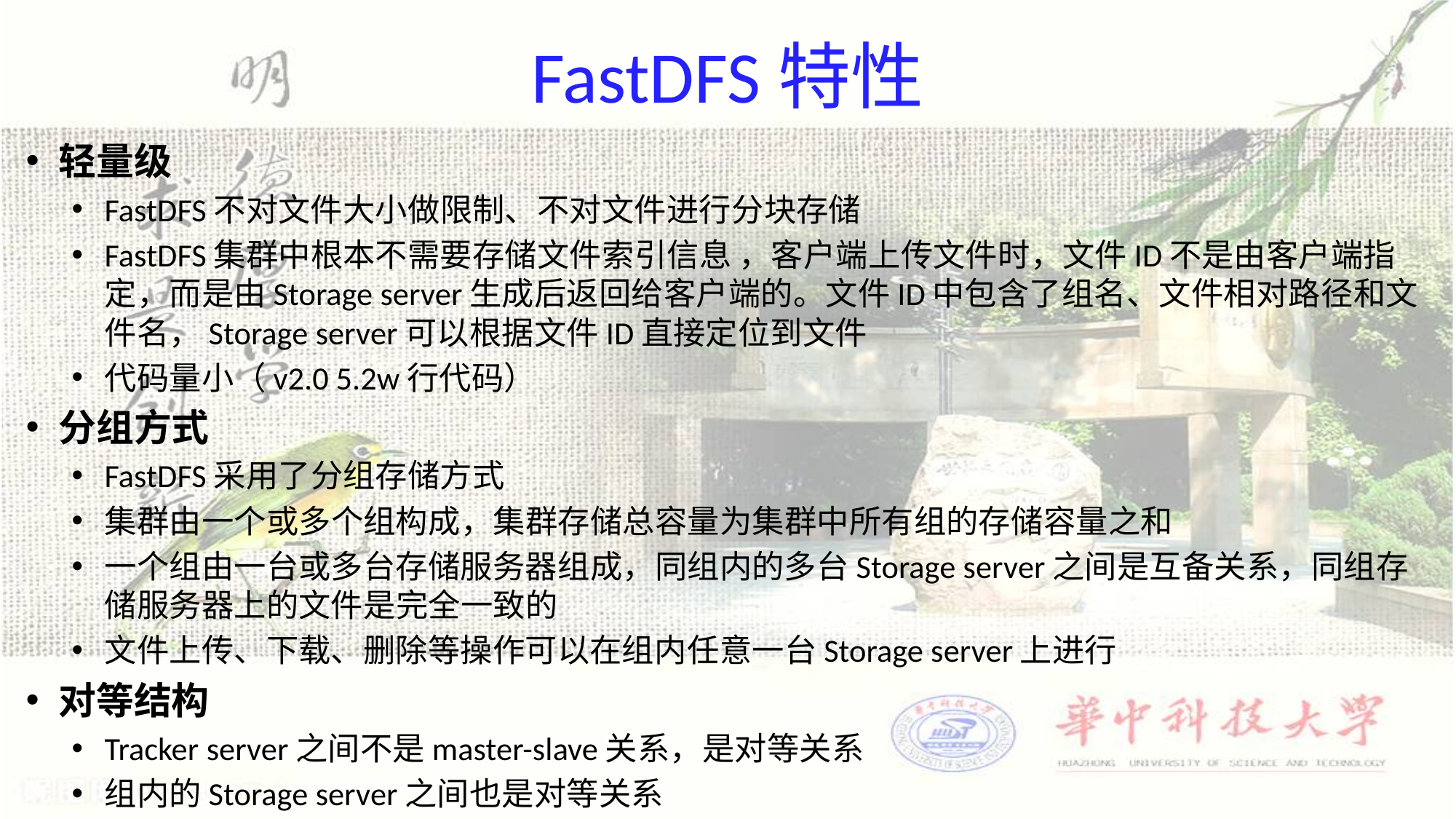

# FastDFS特性
轻量级
FastDFS不对文件大小做限制、不对文件进行分块存储
FastDFS集群中根本不需要存储文件索引信息 ，客户端上传文件时，文件ID不是由客户端指定，而是由Storage server生成后返回给客户端的。文件ID中包含了组名、文件相对路径和文件名，Storage server可以根据文件ID直接定位到文件
代码量小（v2.0 5.2w行代码）
分组方式
FastDFS采用了分组存储方式
集群由一个或多个组构成，集群存储总容量为集群中所有组的存储容量之和
一个组由一台或多台存储服务器组成，同组内的多台Storage server之间是互备关系，同组存储服务器上的文件是完全一致的
文件上传、下载、删除等操作可以在组内任意一台Storage server上进行
对等结构
Tracker server之间不是master-slave关系，是对等关系
组内的Storage server之间也是对等关系